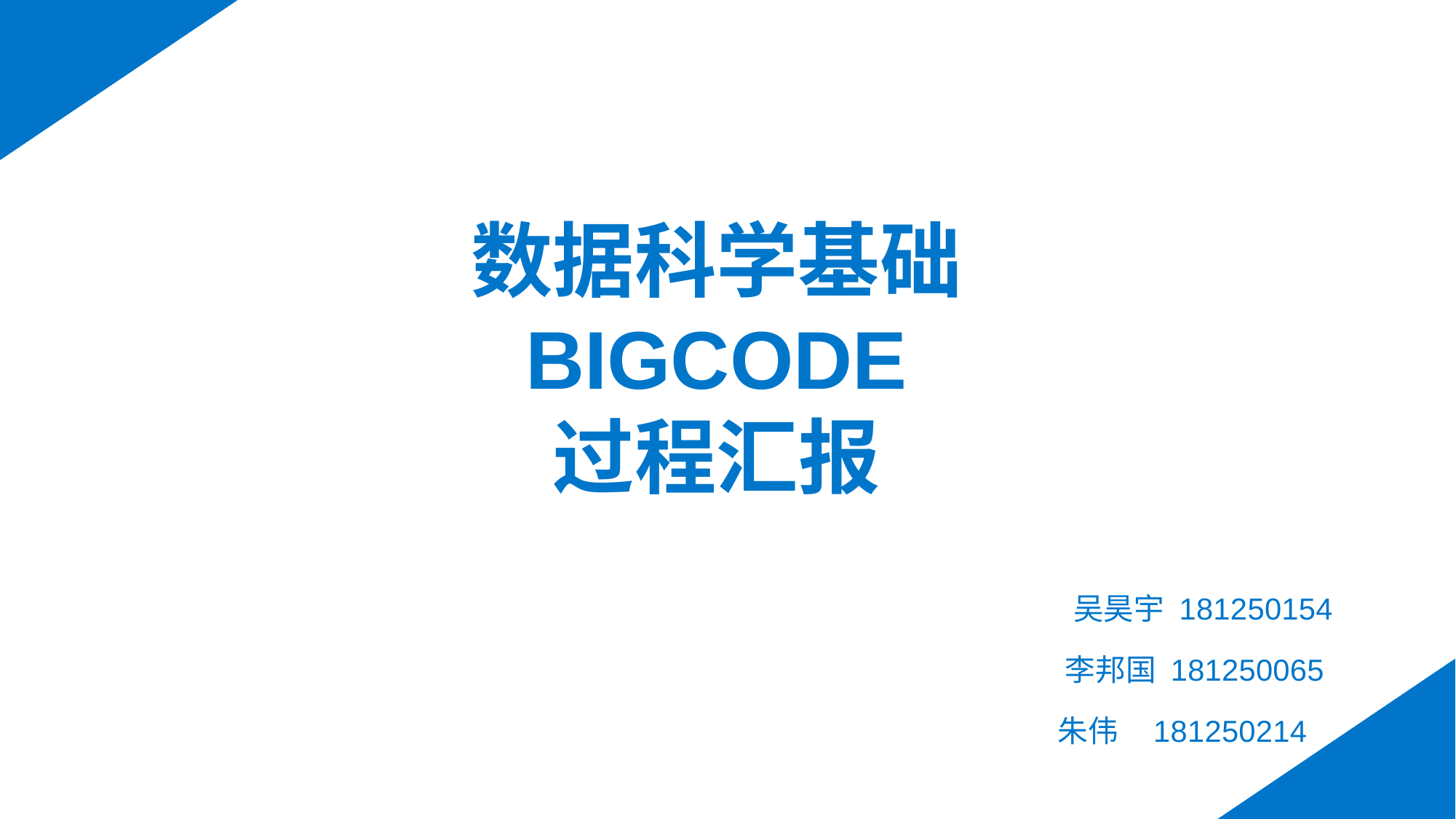

数据科学基础
BIGCODE
过程汇报

                                                                                              吴昊宇 181250154
                                                                                              李邦国 181250065
                                                                                               朱伟    181250214